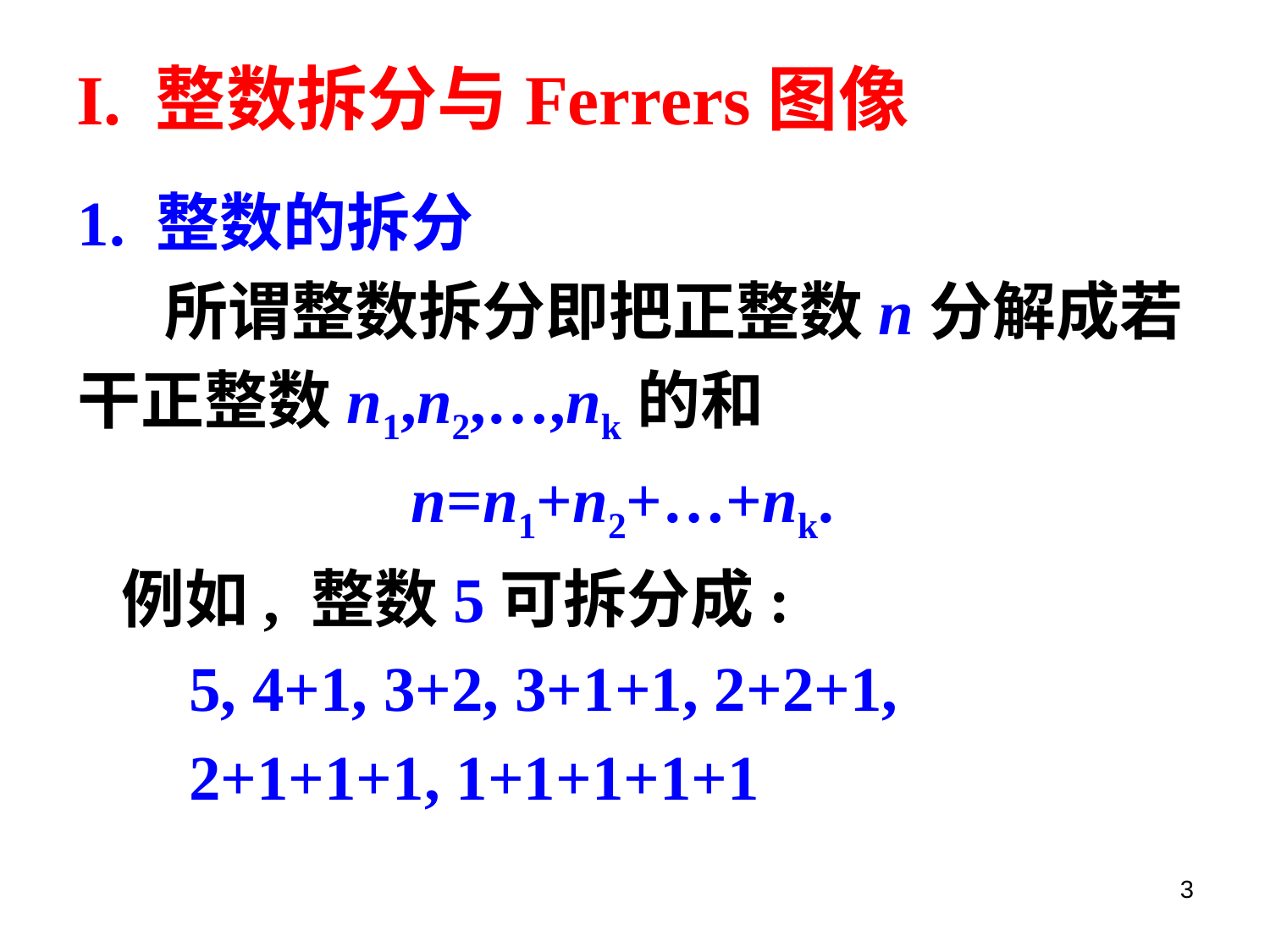

# I. 整数拆分与Ferrers图像
1. 整数的拆分
     所谓整数拆分即把正整数n分解成若
干正整数n1,n2,…,nk的和
                     n=n1+n2+…+nk.
  例如, 整数5可拆分成:
       5, 4+1, 3+2, 3+1+1, 2+2+1,
       2+1+1+1, 1+1+1+1+1

3